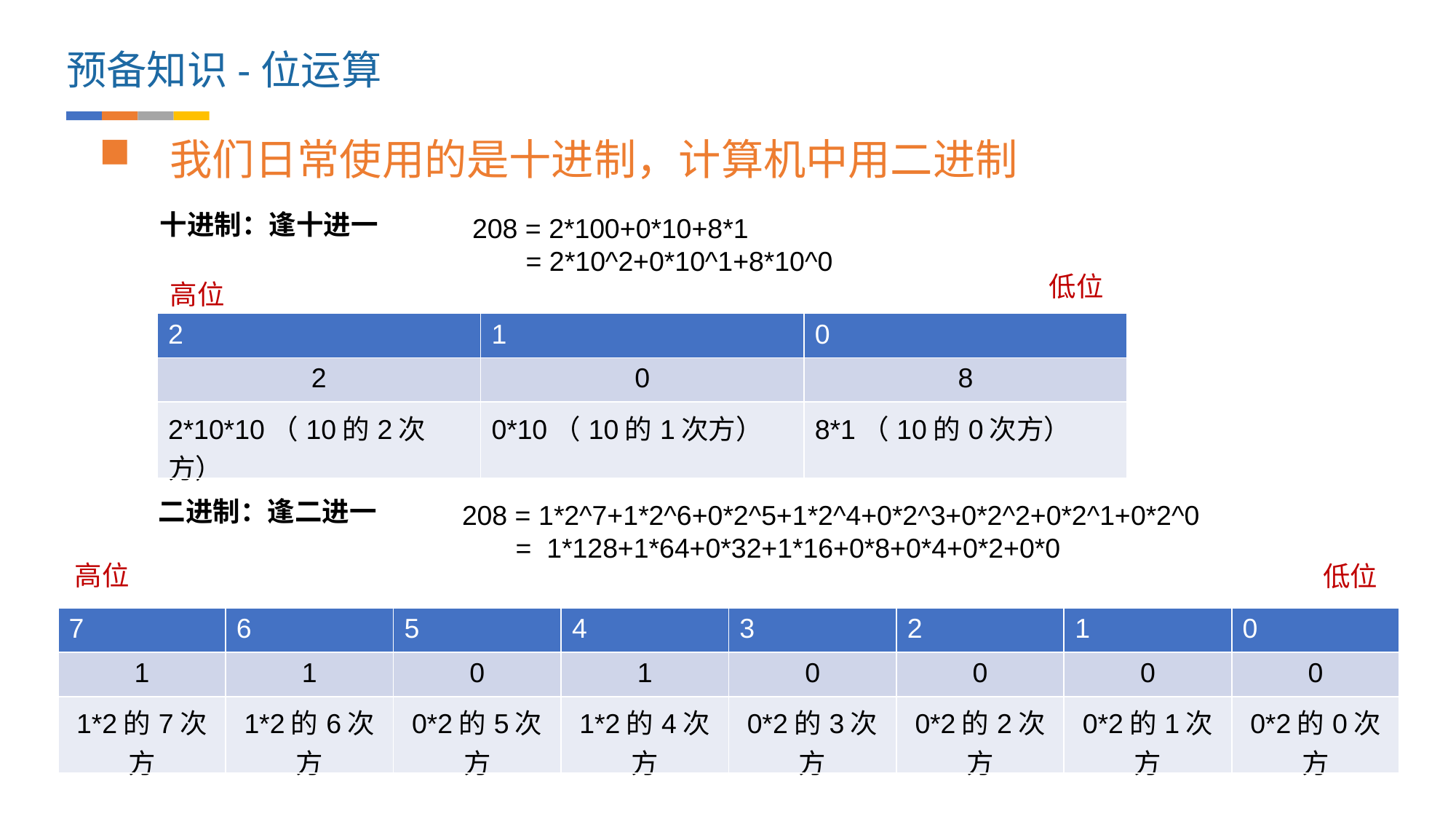

预备知识-位运算

   我们日常使用的是十进制，计算机中用二进制
十进制：逢十进一
208 = 2*100+0*10+8*1
       = 2*10^2+0*10^1+8*10^0
低位
高位
| 2 | 1 | 0 |
| --- | --- | --- |
| 2 | 0 | 8 |
| 2\*10\*10（10的2次方） | 0\*10（10的1次方） | 8\*1（10的0次方） |
二进制：逢二进一
208 = 1*2^7+1*2^6+0*2^5+1*2^4+0*2^3+0*2^2+0*2^1+0*2^0
       =  1*128+1*64+0*32+1*16+0*8+0*4+0*2+0*0
高位
低位
| 7 | 6 | 5 | 4 | 3 | 2 | 1 | 0 |
| --- | --- | --- | --- | --- | --- | --- | --- |
| 1 | 1 | 0 | 1 | 0 | 0 | 0 | 0 |
| 1\*2的7次方 | 1\*2的6次方 | 0\*2的5次方 | 1\*2的4次方 | 0\*2的3次方 | 0\*2的2次方 | 0\*2的1次方 | 0\*2的0次方 |